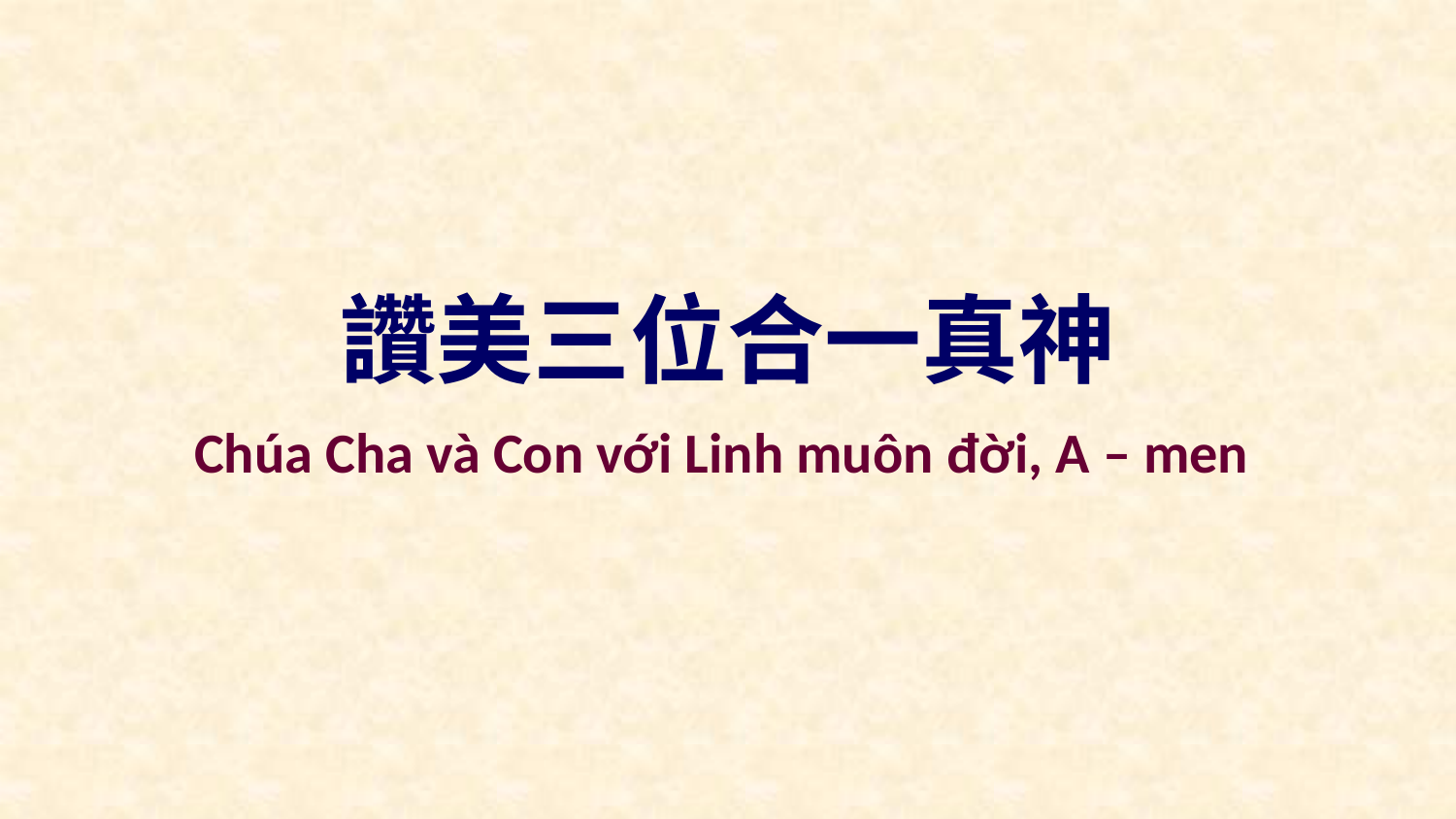

讚美三位合一真神
Chúa Cha và Con với Linh muôn đời, A – men